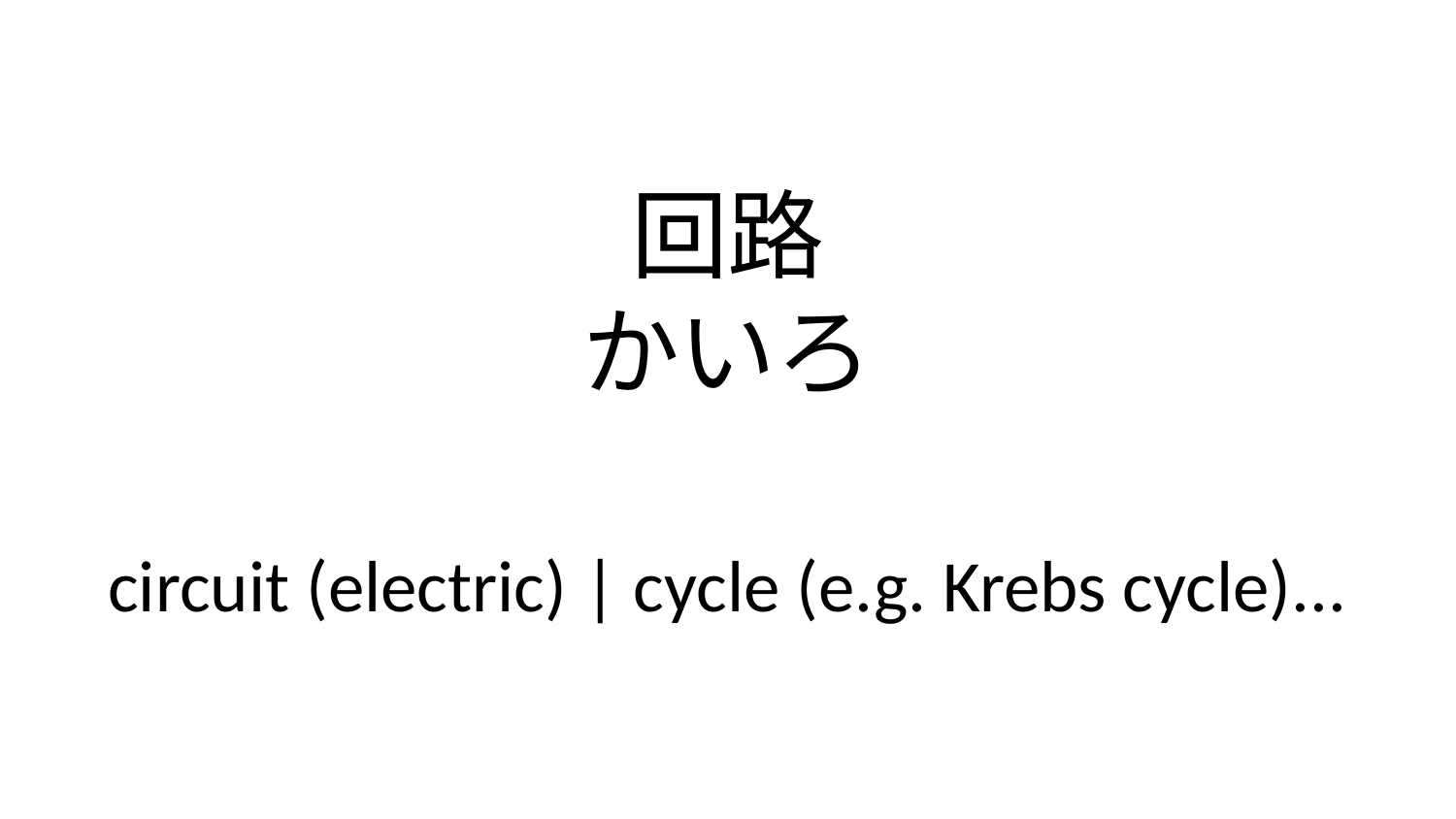

回路
かいろ
circuit (electric) | cycle (e.g. Krebs cycle)...
69-70